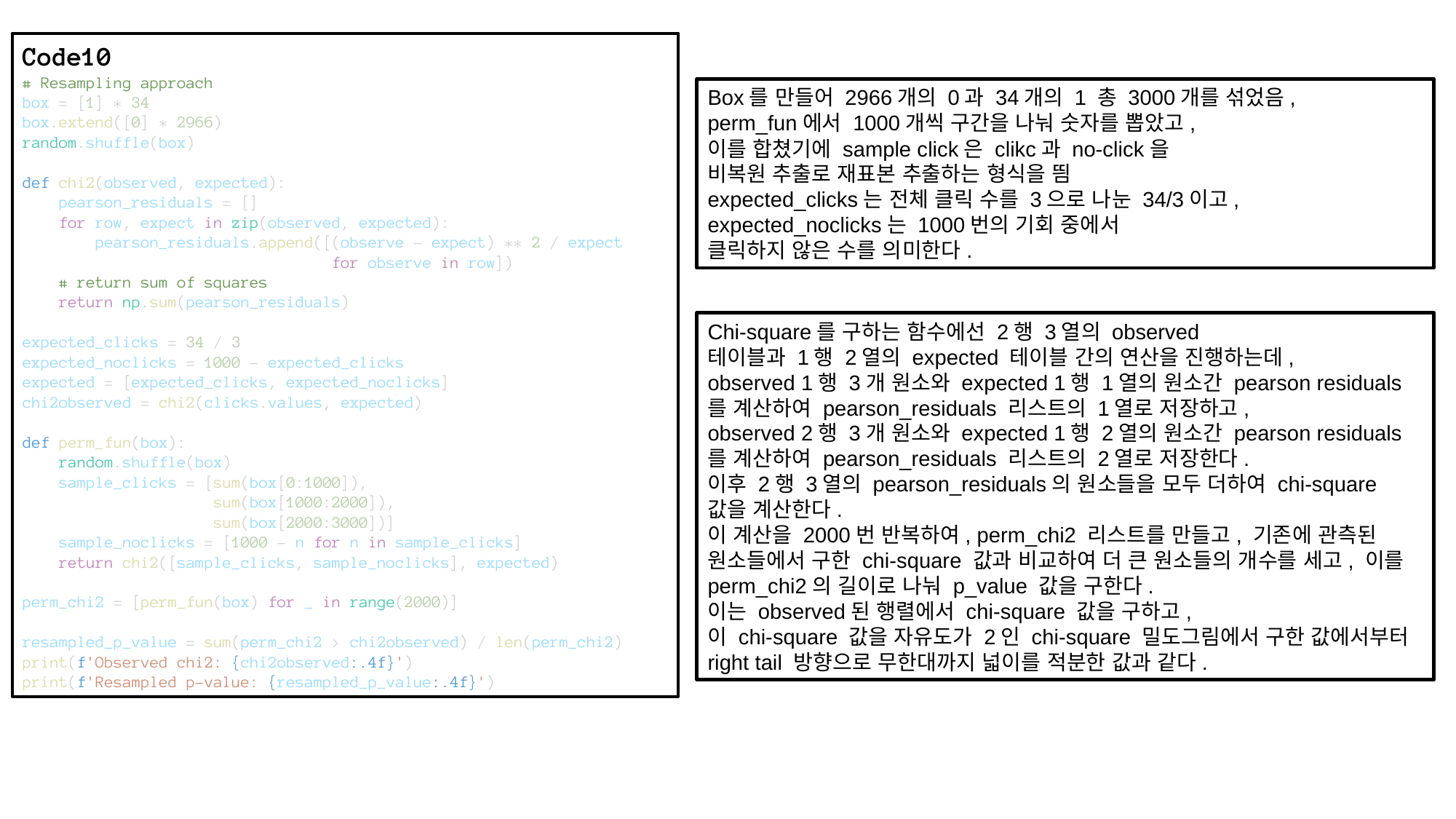

Code10
# Resampling approach
box = [1] * 34
box.extend([0] * 2966)
random.shuffle(box)
def chi2(observed, expected):
    pearson_residuals = []
    for row, expect in zip(observed, expected):
        pearson_residuals.append([(observe - expect) ** 2 / expect
                                  for observe in row])
    # return sum of squares
    return np.sum(pearson_residuals)
expected_clicks = 34 / 3
expected_noclicks = 1000 - expected_clicks
expected = [expected_clicks, expected_noclicks]
chi2observed = chi2(clicks.values, expected)
def perm_fun(box):
    random.shuffle(box)
    sample_clicks = [sum(box[0:1000]),
                     sum(box[1000:2000]),
                     sum(box[2000:3000])]
    sample_noclicks = [1000 - n for n in sample_clicks]
    return chi2([sample_clicks, sample_noclicks], expected)
perm_chi2 = [perm_fun(box) for _ in range(2000)]
resampled_p_value = sum(perm_chi2 > chi2observed) / len(perm_chi2)
print(f'Observed chi2: {chi2observed:.4f}')
print(f'Resampled p-value: {resampled_p_value:.4f}')
Box를 만들어 2966개의 0과 34개의 1 총 3000개를 섞었음,
perm_fun에서 1000개씩 구간을 나눠 숫자를 뽑았고,
이를 합쳤기에 sample click은 clikc과 no-click을
비복원 추출로 재표본 추출하는 형식을 띔
expected_clicks는 전체 클릭 수를 3으로 나눈 34/3이고,
expected_noclicks는 1000번의 기회 중에서
클릭하지 않은 수를 의미한다.
Chi-square를 구하는 함수에선 2행 3열의 observed
테이블과 1행 2열의 expected 테이블 간의 연산을 진행하는데,
observed 1행 3개 원소와 expected 1행 1열의 원소간 pearson residuals를 계산하여 pearson_residuals 리스트의 1열로 저장하고,
observed 2행 3개 원소와 expected 1행 2열의 원소간 pearson residuals를 계산하여 pearson_residuals 리스트의 2열로 저장한다.
이후 2행 3열의 pearson_residuals의 원소들을 모두 더하여 chi-square 값을 계산한다.
이 계산을 2000번 반복하여, perm_chi2 리스트를 만들고, 기존에 관측된 원소들에서 구한 chi-square 값과 비교하여 더 큰 원소들의 개수를 세고, 이를 perm_chi2의 길이로 나눠 p_value 값을 구한다.
이는 observed된 행렬에서 chi-square 값을 구하고,
이 chi-square 값을 자유도가 2인 chi-square 밀도그림에서 구한 값에서부터 right tail 방향으로 무한대까지 넓이를 적분한 값과 같다.